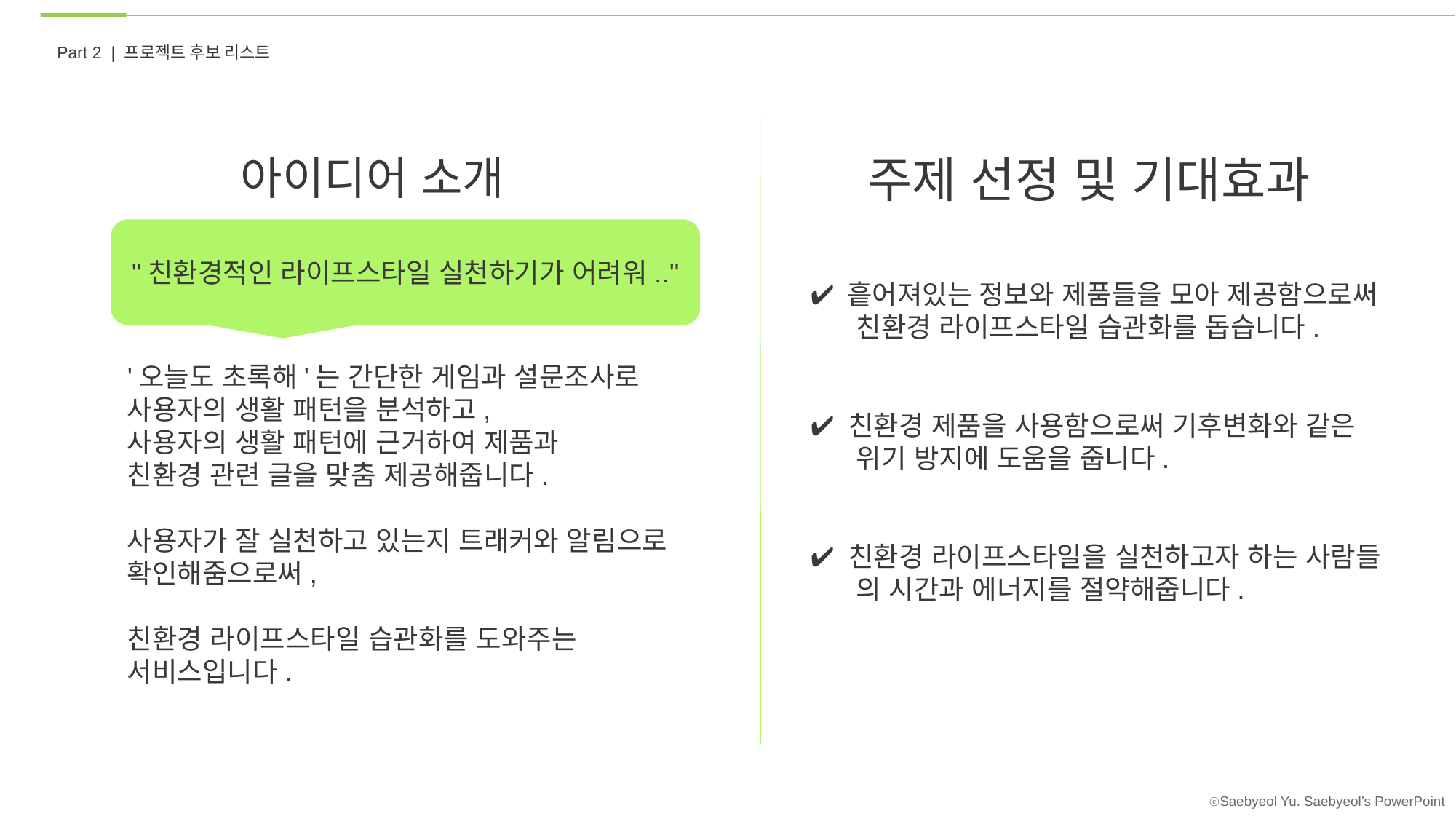

Part 2  | 프로젝트 후보 리스트

주제 선정 및 기대효과
아이디어 소개
"친환경적인 라이프스타일 실천하기가 어려워.."
✔️ 흩어져있는 정보와 제품들을 모아 제공함으로써
      친환경 라이프스타일 습관화를 돕습니다.

✔️ 친환경 제품을 사용함으로써 기후변화와 같은
      위기 방지에 도움을 줍니다.

✔️ 친환경 라이프스타일을 실천하고자 하는 사람들
      의 시간과 에너지를 절약해줍니다.
'오늘도 초록해'는 간단한 게임과 설문조사로
사용자의 생활 패턴을 분석하고,
사용자의 생활 패턴에 근거하여 제품과
친환경 관련 글을 맞춤 제공해줍니다.

사용자가 잘 실천하고 있는지 트래커와 알림으로
확인해줌으로써,
친환경 라이프스타일 습관화를 도와주는 서비스입니다.